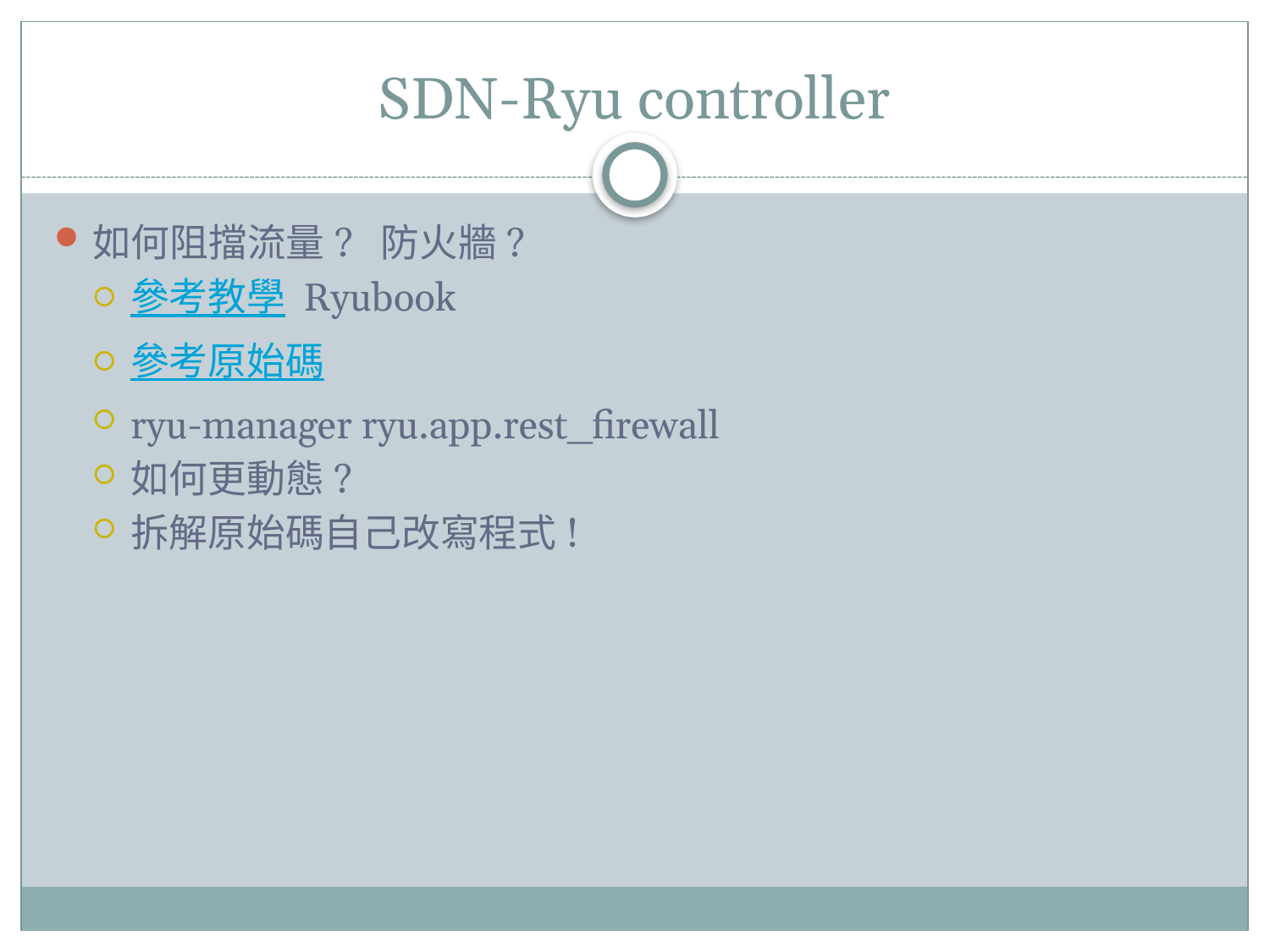

# SDN-Ryu controller
如何阻擋流量?  防火牆?
參考教學 Ryubook
參考原始碼
ryu-manager ryu.app.rest_firewall
如何更動態?
拆解原始碼自己改寫程式!